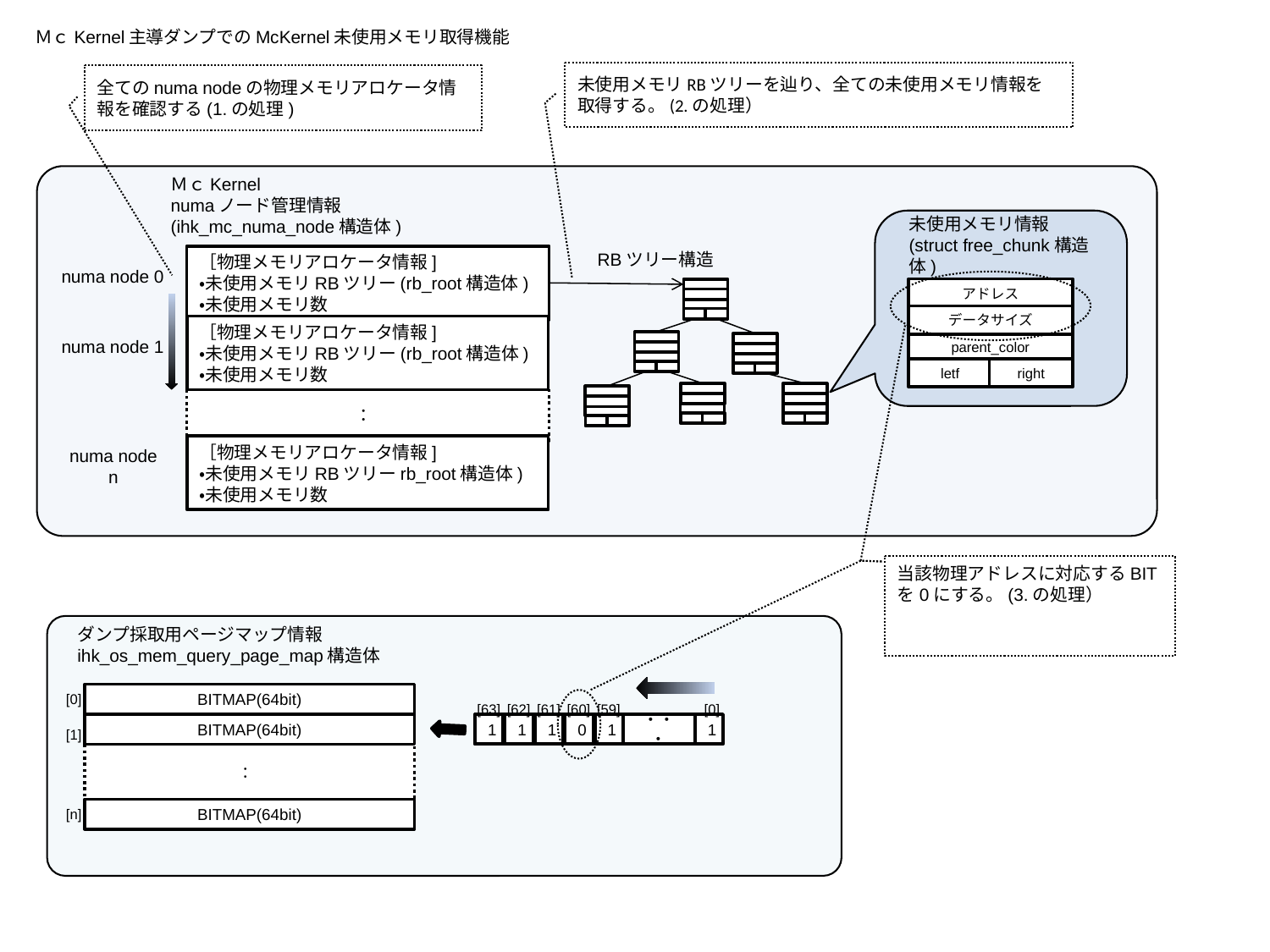

ＭｃKernel主導ダンプでのMcKernel未使用メモリ取得機能
未使用メモリRBツリーを辿り、全ての未使用メモリ情報を取得する。(2.の処理）
全てのnuma nodeの物理メモリアロケータ情報を確認する(1.の処理)
ＭｃKernel
numaノード管理情報
(ihk_mc_numa_node構造体)

未使用メモリ情報
(struct free_chunk構造体)
アドレス
データサイズ
parent_color
right
letf
RBツリー構造

［物理メモリアロケータ情報]
・未使用メモリRBツリー(rb_root構造体)
・未使用メモリ数
numa node 0

［物理メモリアロケータ情報]
・未使用メモリRBツリー(rb_root構造体)
・未使用メモリ数
numa node 1
：
［物理メモリアロケータ情報]
・未使用メモリRBツリーrb_root構造体)
・未使用メモリ数
numa node n
未使用メモリのアドレスとサイズに該当するBITMAPのBITをOFF（0)にする。(XX.の処理）
当該物理アドレスに対応するBITを0にする。(3.の処理）
ダンプ採取用ページマップ情報
ihk_os_mem_query_page_map構造体

[0]
BITMAP(64bit)

[0]
[63]
[62]
[61]
[60]
[59]
・・・
BITMAP(64bit)

1
1
1
0
1
1
[1]

：
[n]
BITMAP(64bit)